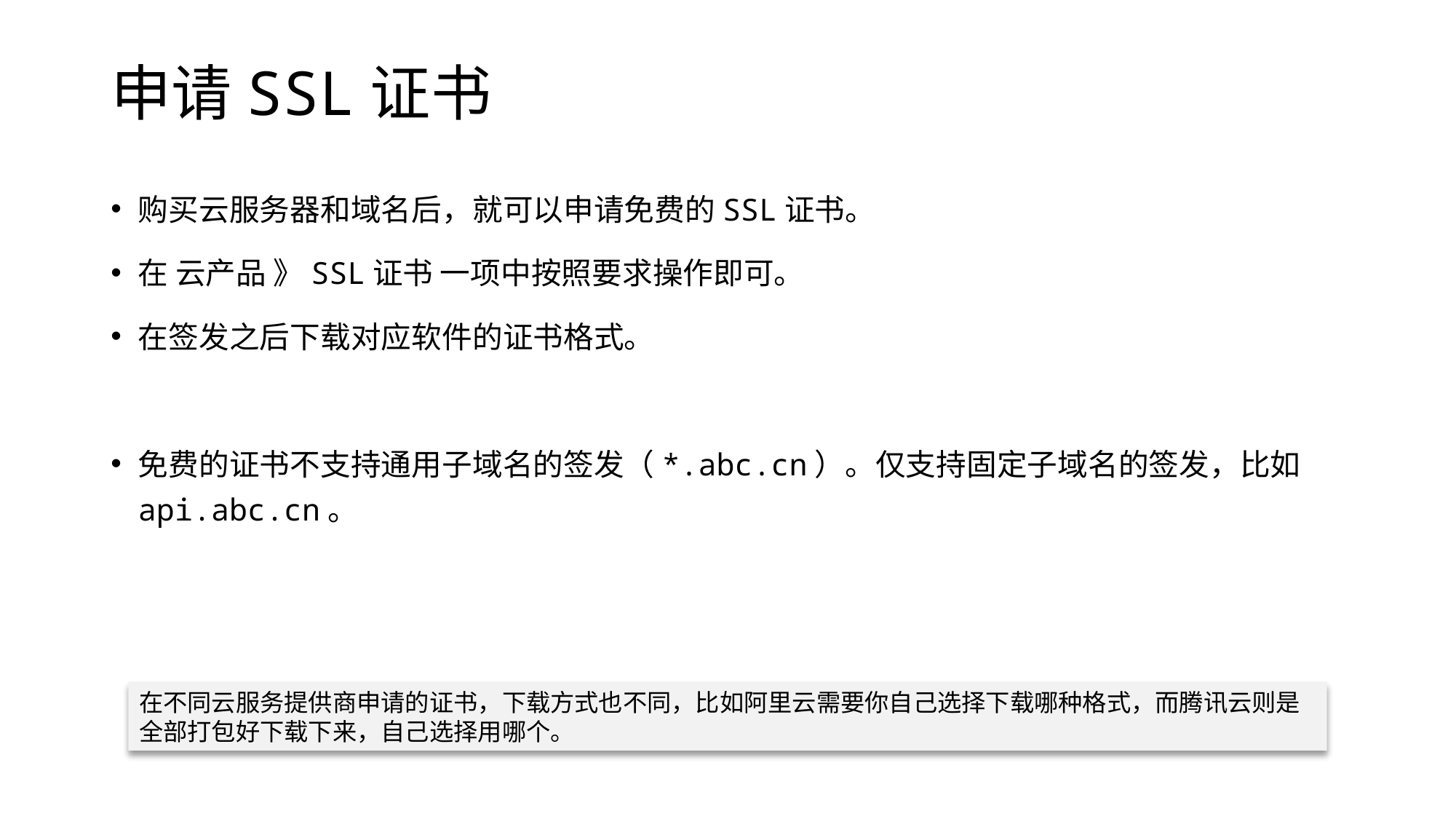

# 申请SSL证书
购买云服务器和域名后，就可以申请免费的SSL证书。
在 云产品 》SSL证书 一项中按照要求操作即可。
在签发之后下载对应软件的证书格式。

免费的证书不支持通用子域名的签发（*.abc.cn）。仅支持固定子域名的签发，比如api.abc.cn。
在不同云服务提供商申请的证书，下载方式也不同，比如阿里云需要你自己选择下载哪种格式，而腾讯云则是全部打包好下载下来，自己选择用哪个。